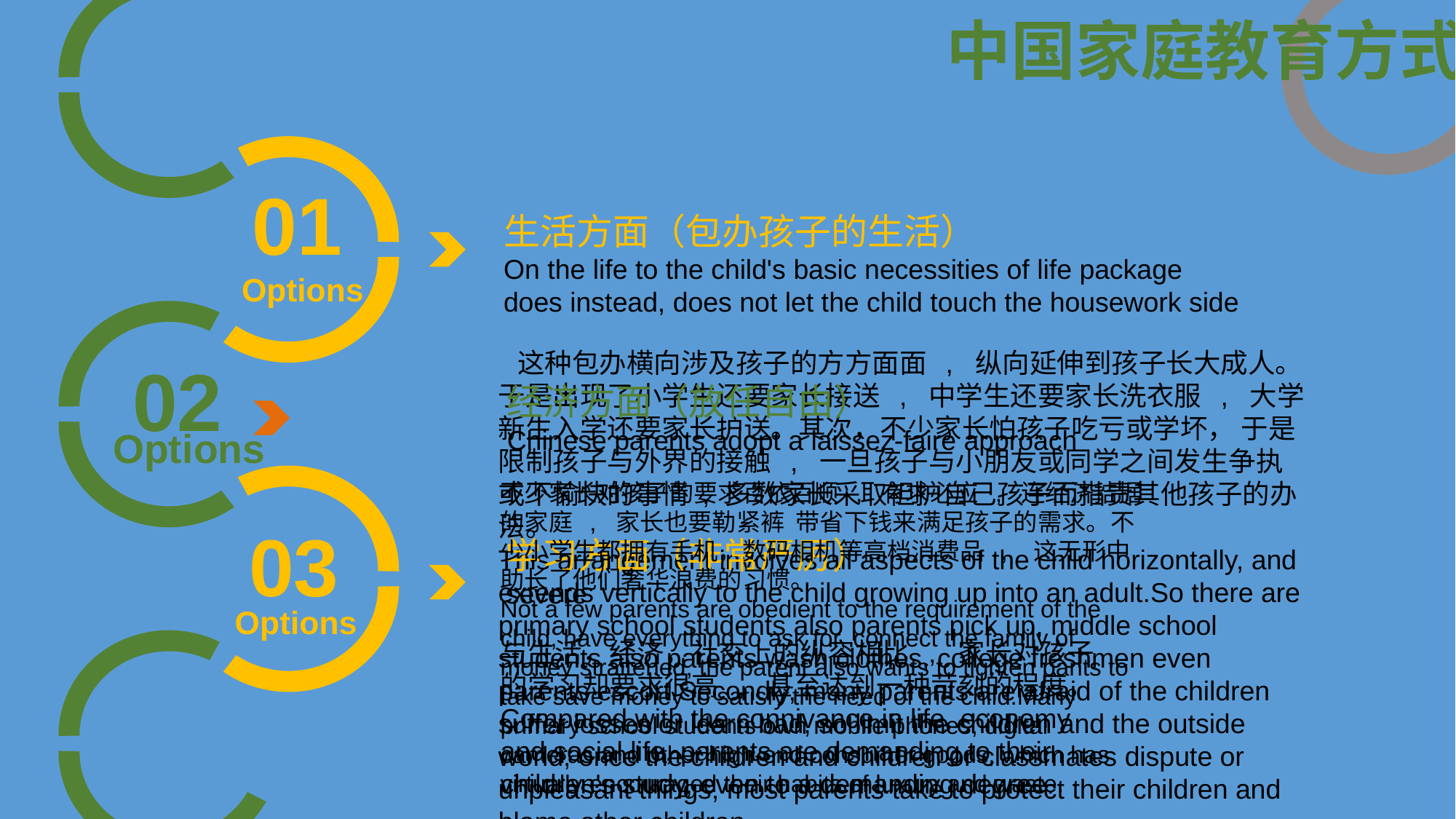

中国家庭教育方式
01
生活方面（包办孩子的生活）
On the life to the child's basic necessities of life package does instead, does not let the child touch the housework side

Options
  这种包办横向涉及孩子的方方面面  ,  纵向延伸到孩子长大成人。于是出现了小学生还要家长接送  ,  中学生还要家长洗衣服  ,  大学新生入学还要家长护送。其次，不少家长怕孩子吃亏或学坏， 于是限制孩子与外界的接触  ,  一旦孩子与小朋友或同学之间发生争执或不愉快的事情 , 多数家长采取袒护自己孩子而指责其他孩子的办法。
This arrangement involves all aspects of the child horizontally, and extends vertically to the child growing up into an adult.So there are primary school students also parents pick up, middle school students also parents wash clothes, college freshmen even parents escort.Secondly, many parents are afraid of the children suffer losses or learn bad, so limit the children and the outside world, once the children and children or classmates dispute or unpleasant things, most parents take to protect their children and blame other children.
02
经济方面（放任自由）
Chinese parents adopt a laissez-faire approach

Options
不少家长对孩子的要求百依百顺  ,  有求必应  ,  连经济拮据的家庭  ,  家长也要勒紧裤  带省下钱来满足孩子的需求。不少小学生都拥有手机，数码相机等高档消费品  ,   这无形中助长了他们奢华浪费的习惯。
Not a few parents are obedient to the requirement of the child, have everything to ask for, connect the family of money straitened, the parent also wants to tighten pants to take save money to satisfy the need of the child.Many primary school students own mobile phones, digital cameras and other high-end consumer goods, which has virtually encouraged their habits of luxury and waste.
03
学习方面（非常严厉）
severe

Options
与生活，经济，社交上的纵容相比  ,  家长对孩子的学习却要求很高  ,  甚至达到一种苛刻的程度。
Compared with the connivance in life, economy and social life, parents are demanding to their children's study, even to a demanding degree.